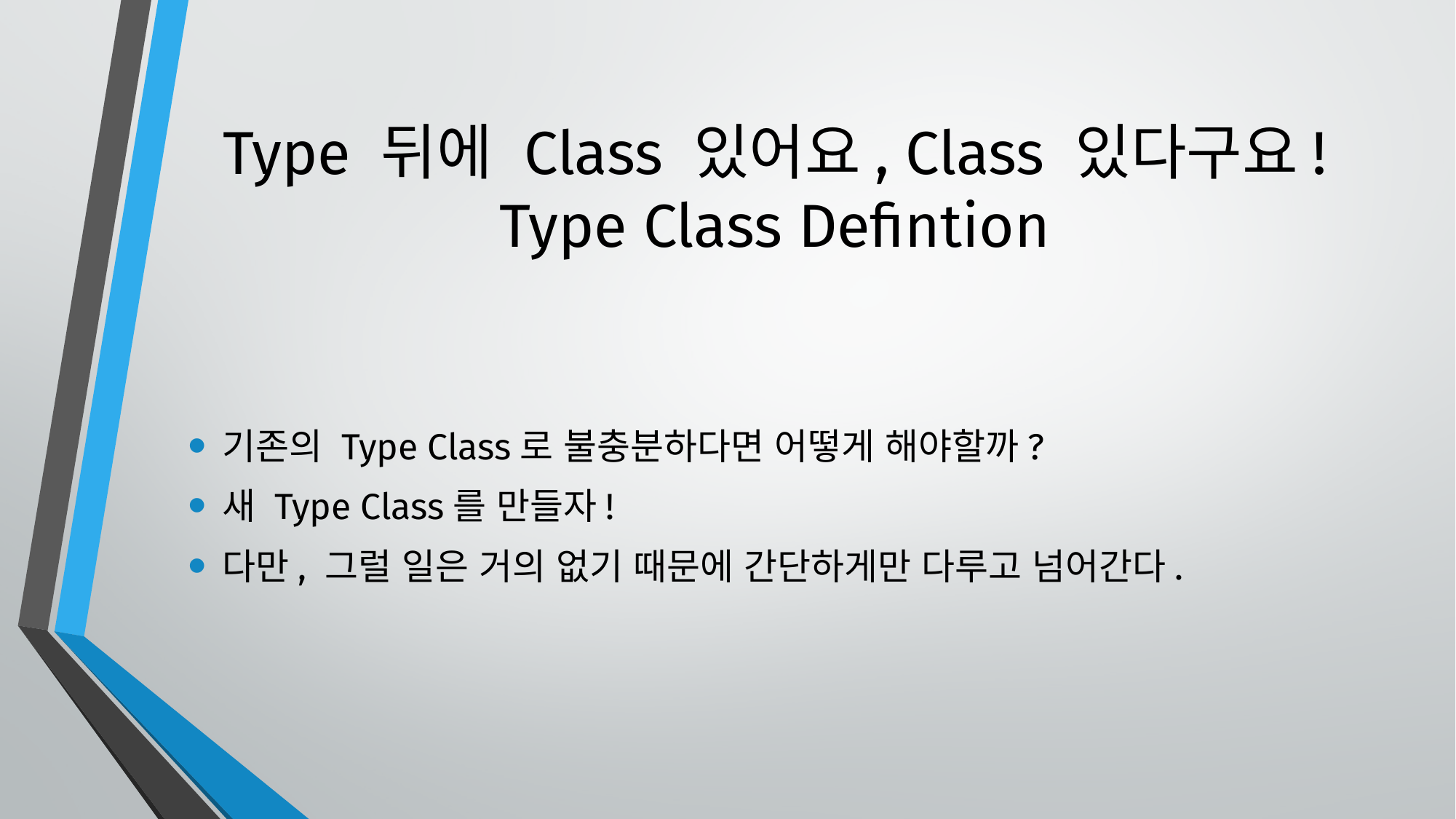

# Type 뒤에 Class 있어요, Class 있다구요! Type Class Defintion
기존의 Type Class로 불충분하다면 어떻게 해야할까?
새 Type Class를 만들자!
다만, 그럴 일은 거의 없기 때문에 간단하게만 다루고 넘어간다.